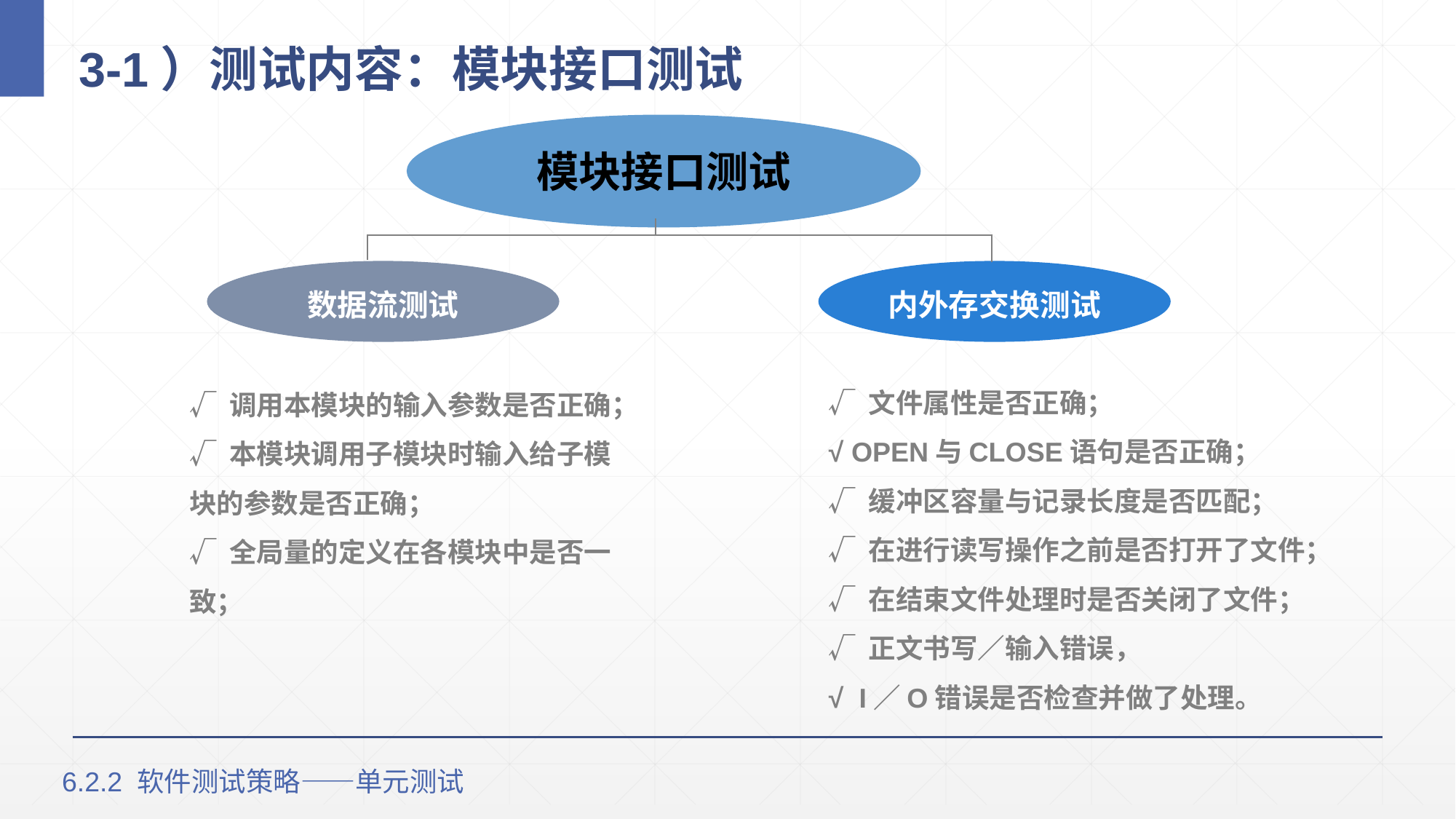

# 3-1）测试内容：模块接口测试

模块接口测试

数据流测试

内外存交换测试
√ 文件属性是否正确；
√ OPEN与CLOSE语句是否正确；
√ 缓冲区容量与记录长度是否匹配；
√ 在进行读写操作之前是否打开了文件；
√ 在结束文件处理时是否关闭了文件；
√ 正文书写／输入错误，
√  I／O错误是否检查并做了处理。
√ 调用本模块的输入参数是否正确；
√ 本模块调用子模块时输入给子模块的参数是否正确；
√ 全局量的定义在各模块中是否一致；
6.2.2 软件测试策略——单元测试